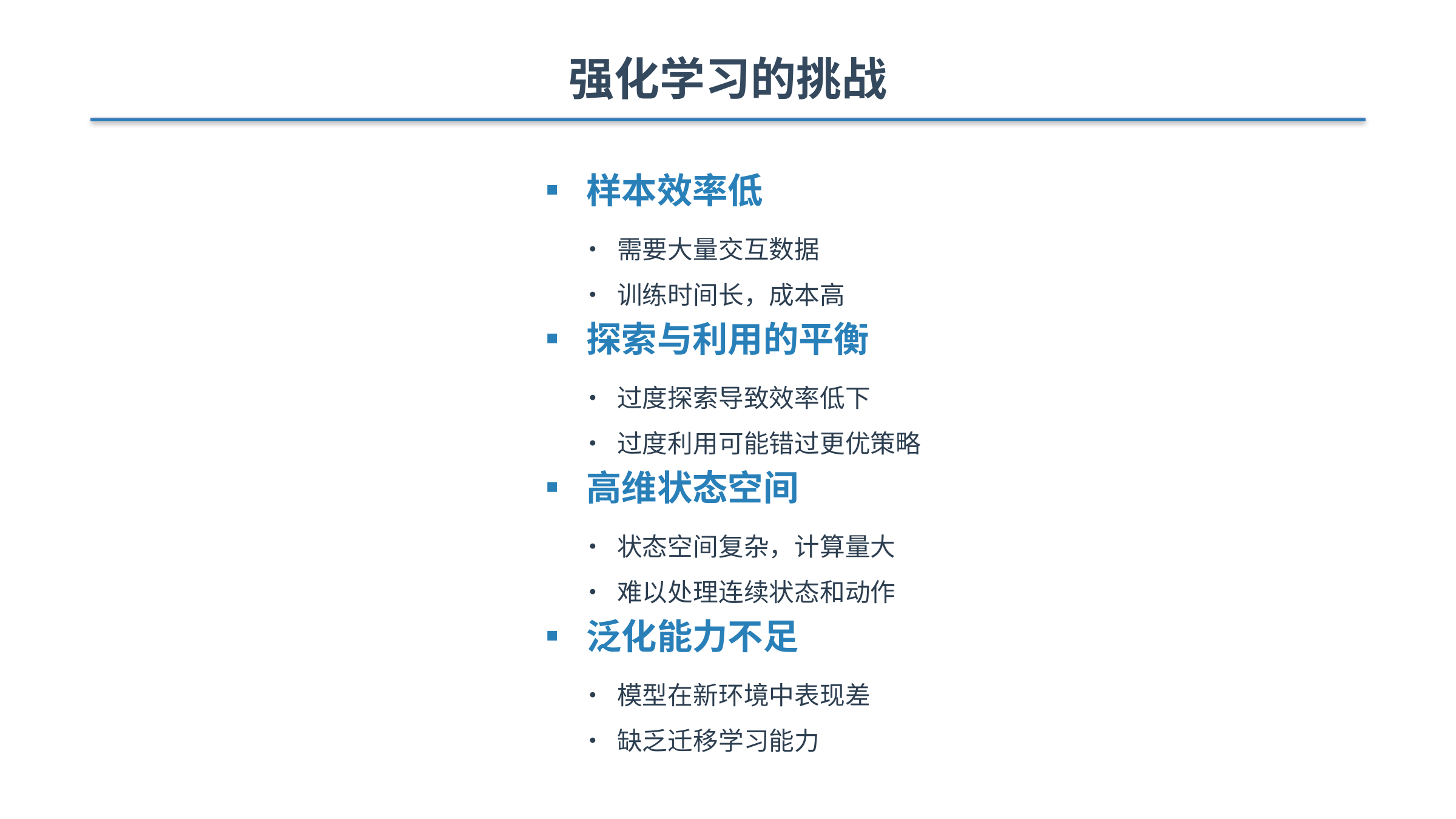

强化学习的挑战

▪ 样本效率低
• 需要大量交互数据
• 训练时间长，成本高
▪ 探索与利用的平衡
• 过度探索导致效率低下
• 过度利用可能错过更优策略
▪ 高维状态空间
• 状态空间复杂，计算量大
• 难以处理连续状态和动作
▪ 泛化能力不足
• 模型在新环境中表现差
• 缺乏迁移学习能力